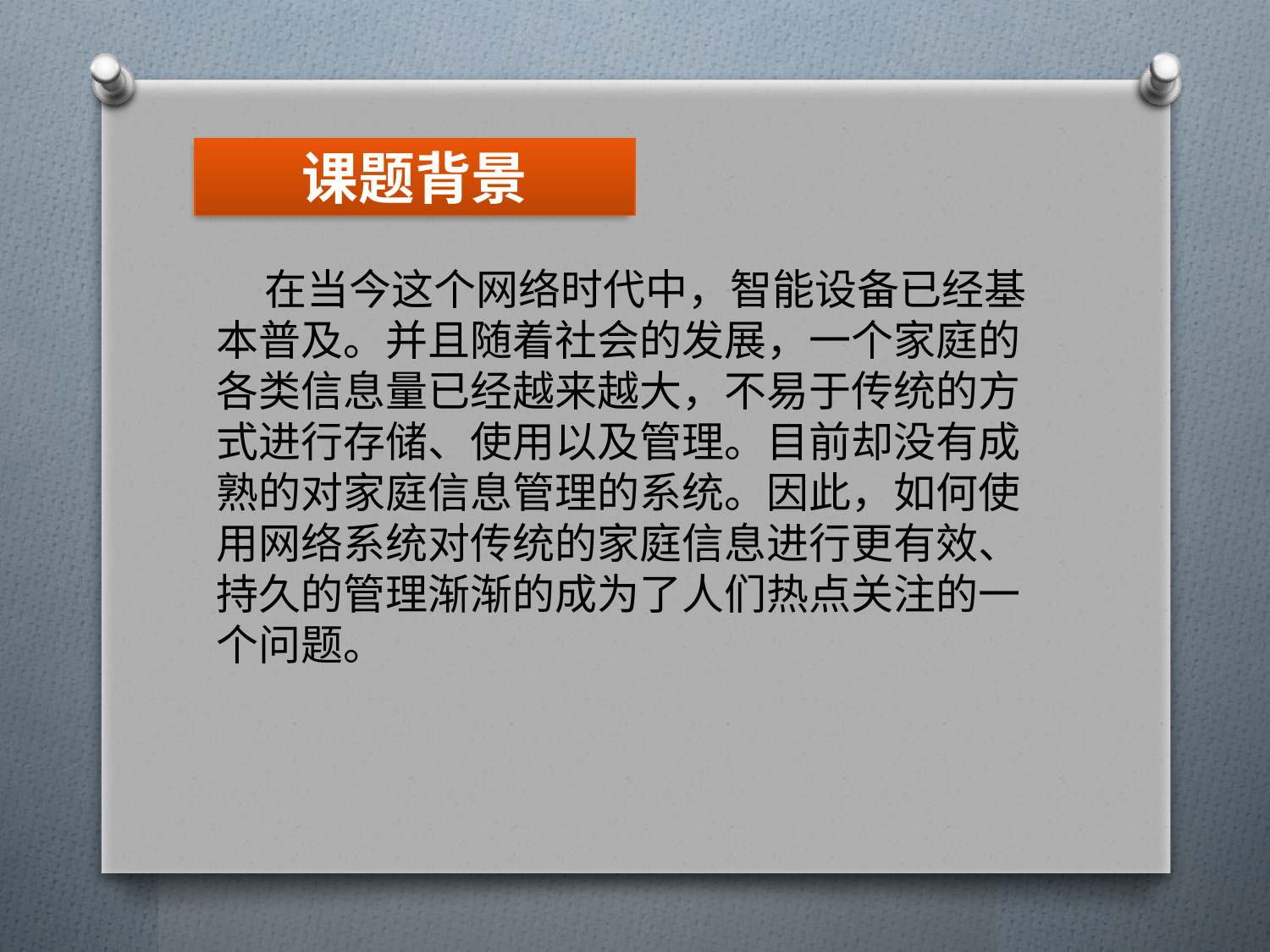

课题背景
    在当今这个网络时代中，智能设备已经基本普及。并且随着社会的发展，一个家庭的各类信息量已经越来越大，不易于传统的方式进行存储、使用以及管理。目前却没有成熟的对家庭信息管理的系统。因此，如何使用网络系统对传统的家庭信息进行更有效、持久的管理渐渐的成为了人们热点关注的一个问题。